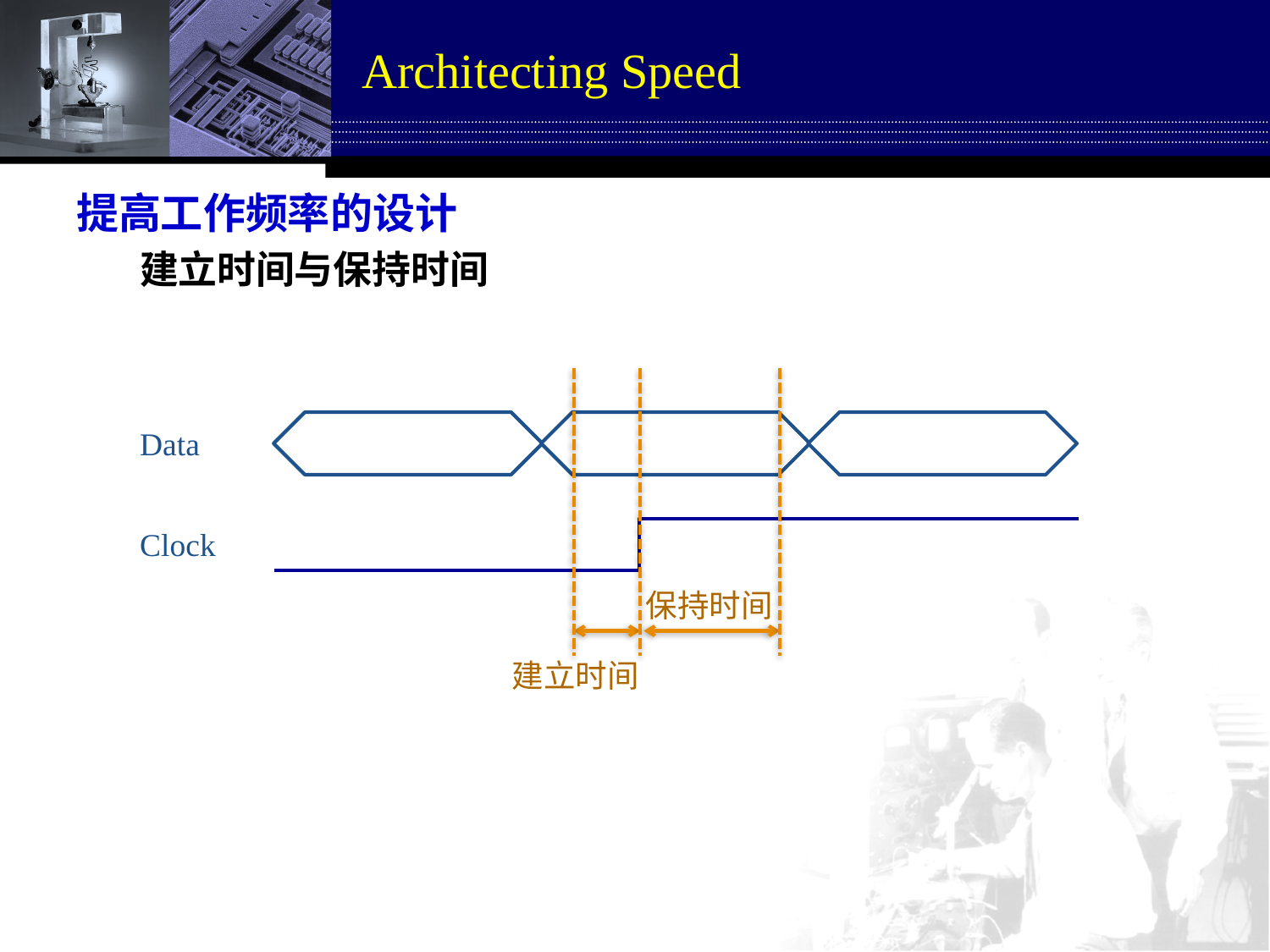

# Architecting Speed
提高工作频率的设计
建立时间与保持时间

Data

Clock
保持时间
建立时间